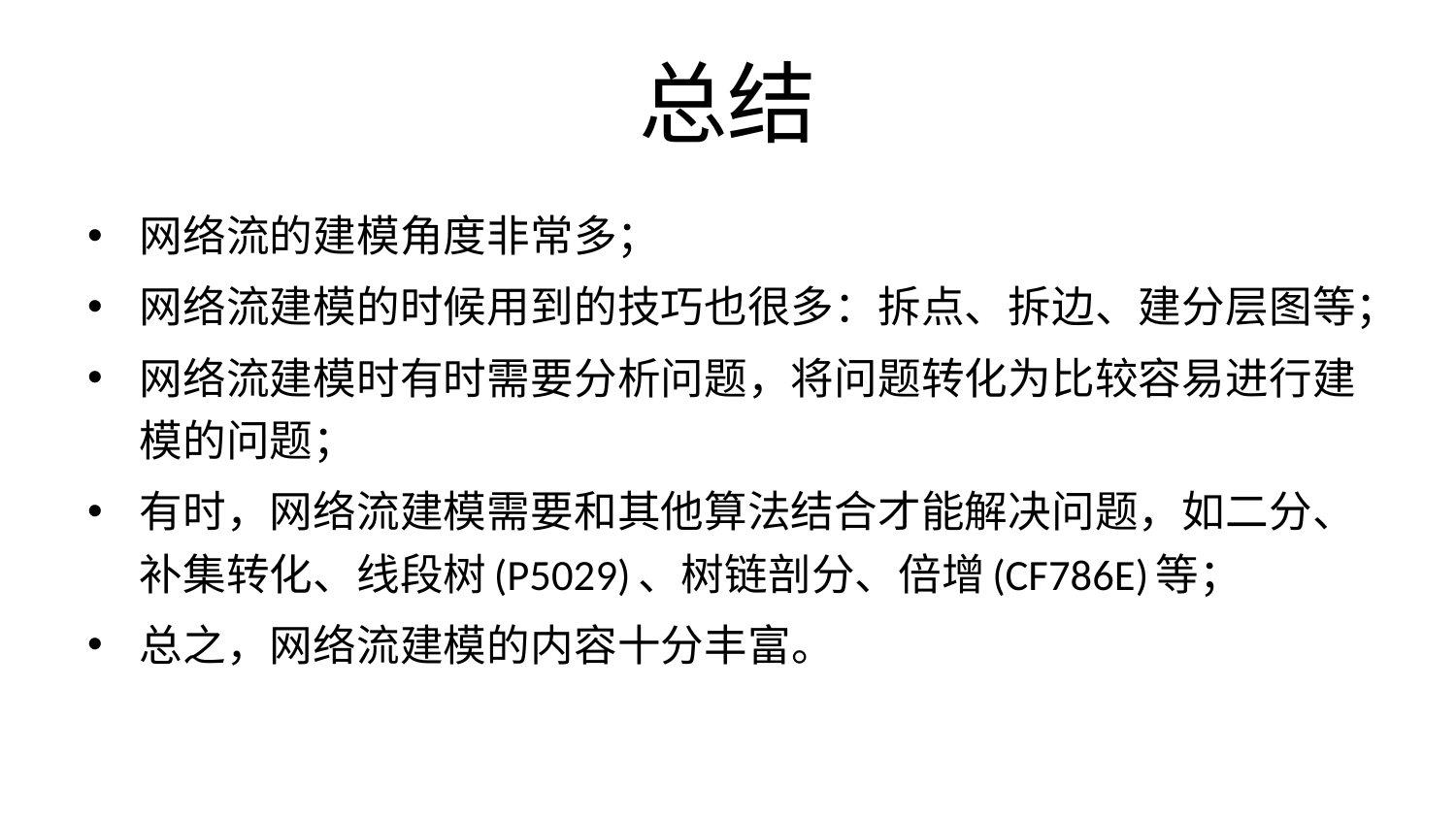

# 总结
网络流的建模角度非常多；
网络流建模的时候用到的技巧也很多：拆点、拆边、建分层图等；
网络流建模时有时需要分析问题，将问题转化为比较容易进行建模的问题；
有时，网络流建模需要和其他算法结合才能解决问题，如二分、补集转化、线段树(P5029)、树链剖分、倍增(CF786E)等；
总之，网络流建模的内容十分丰富。